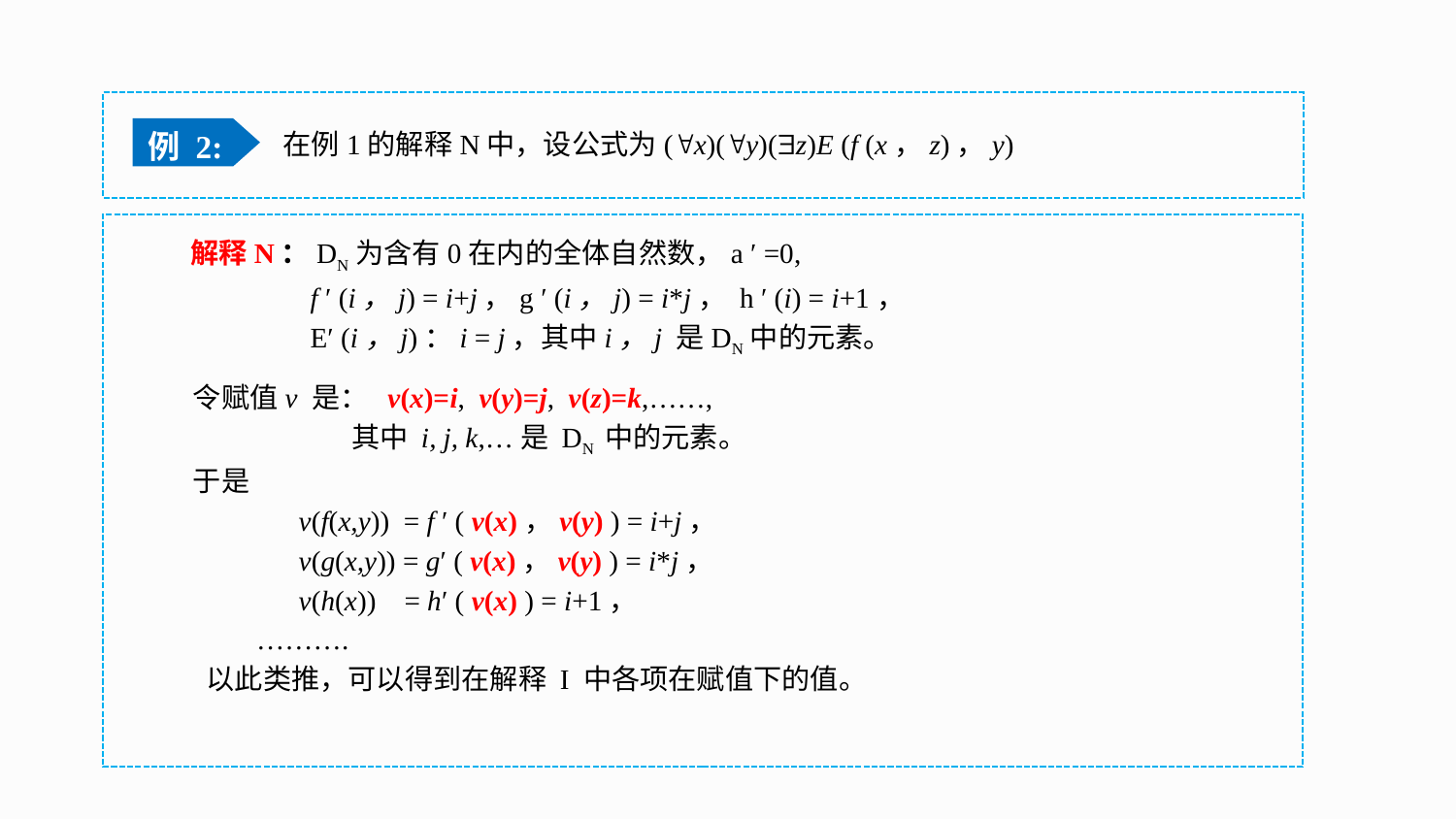

例 2:
在例1的解释N中，设公式为(∀x)(∀y)(∃z)E (f (x，z)，y)

解释N：DN为含有0在内的全体自然数，a ʹ =0,
                 f ʹ (i，j) = i+j，g ʹ (i，j) = i*j， h ʹ (i) = i+1，
                 Eʹ (i，j)：i = j，其中i，j 是DN中的元素。
令赋值v 是：  v(x)=i,  v(y)=j,  v(z)=k,……,
                        其中 i, j, k,…是 DN 中的元素。
于是
               v(f(x,y))  = f ʹ ( v(x)，v(y) ) = i+j，
               v(g(x,y)) = gʹ ( v(x)，v(y) ) = i*j，
               v(h(x))    = hʹ ( v(x) ) = i+1，
         ……….
 以此类推，可以得到在解释 I 中各项在赋值下的值。